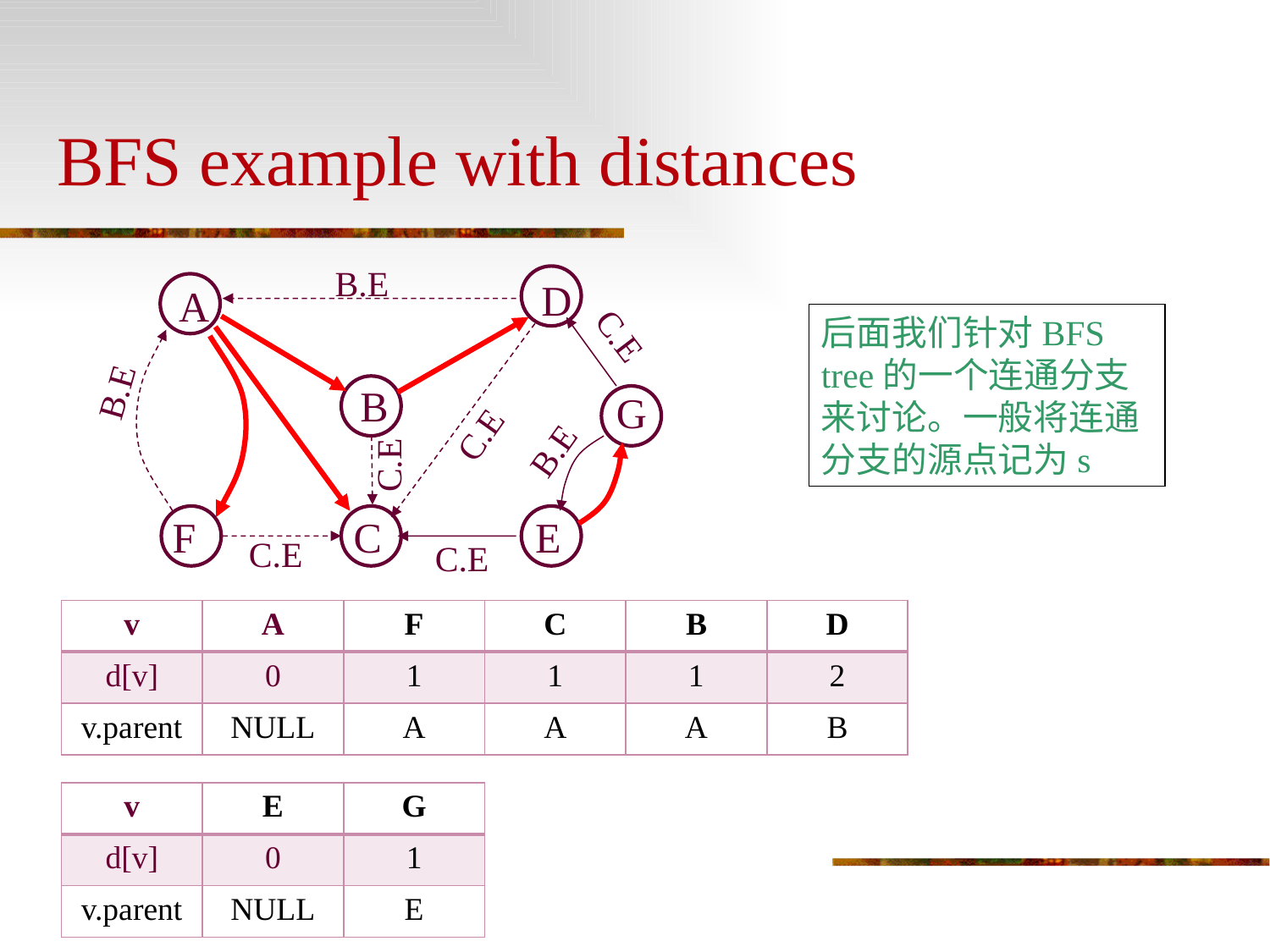

# BFS example with distances
B.E

D
A

后面我们针对BFS tree的一个连通分支来讨论。一般将连通分支的源点记为s

C.E

B.E
B

G

C.E
B.E
C.E

F
C
E

C.E
C.E

| v | A | F | C | B | D |
| --- | --- | --- | --- | --- | --- |
| d[v] | 0 | 1 | 1 | 1 | 2 |
| v.parent | NULL | A | A | A | B |
| v | E | G |
| --- | --- | --- |
| d[v] | 0 | 1 |
| v.parent | NULL | E |